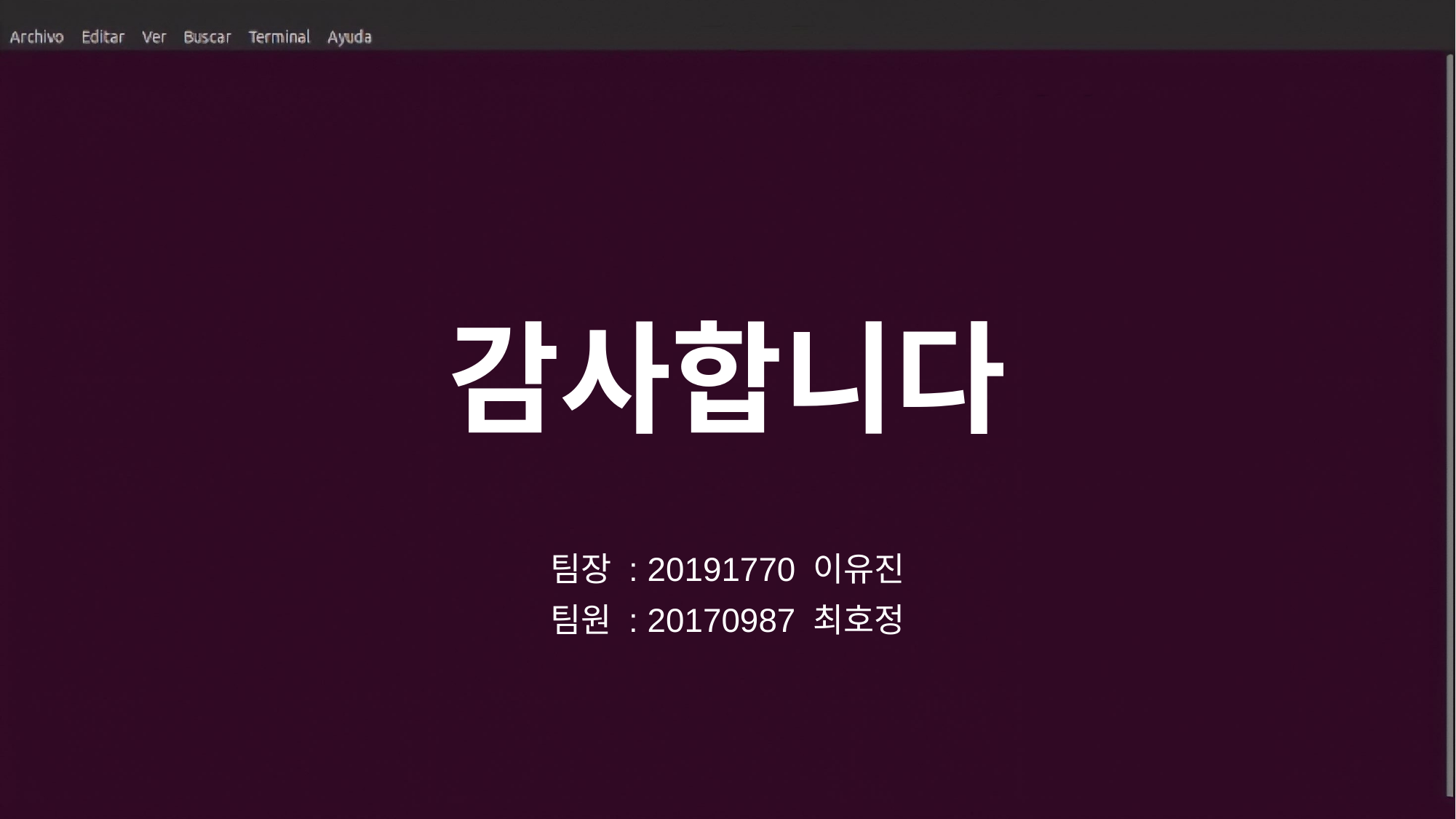

감사합니다

팀장 : 20191770 이유진
팀원 : 20170987 최호정